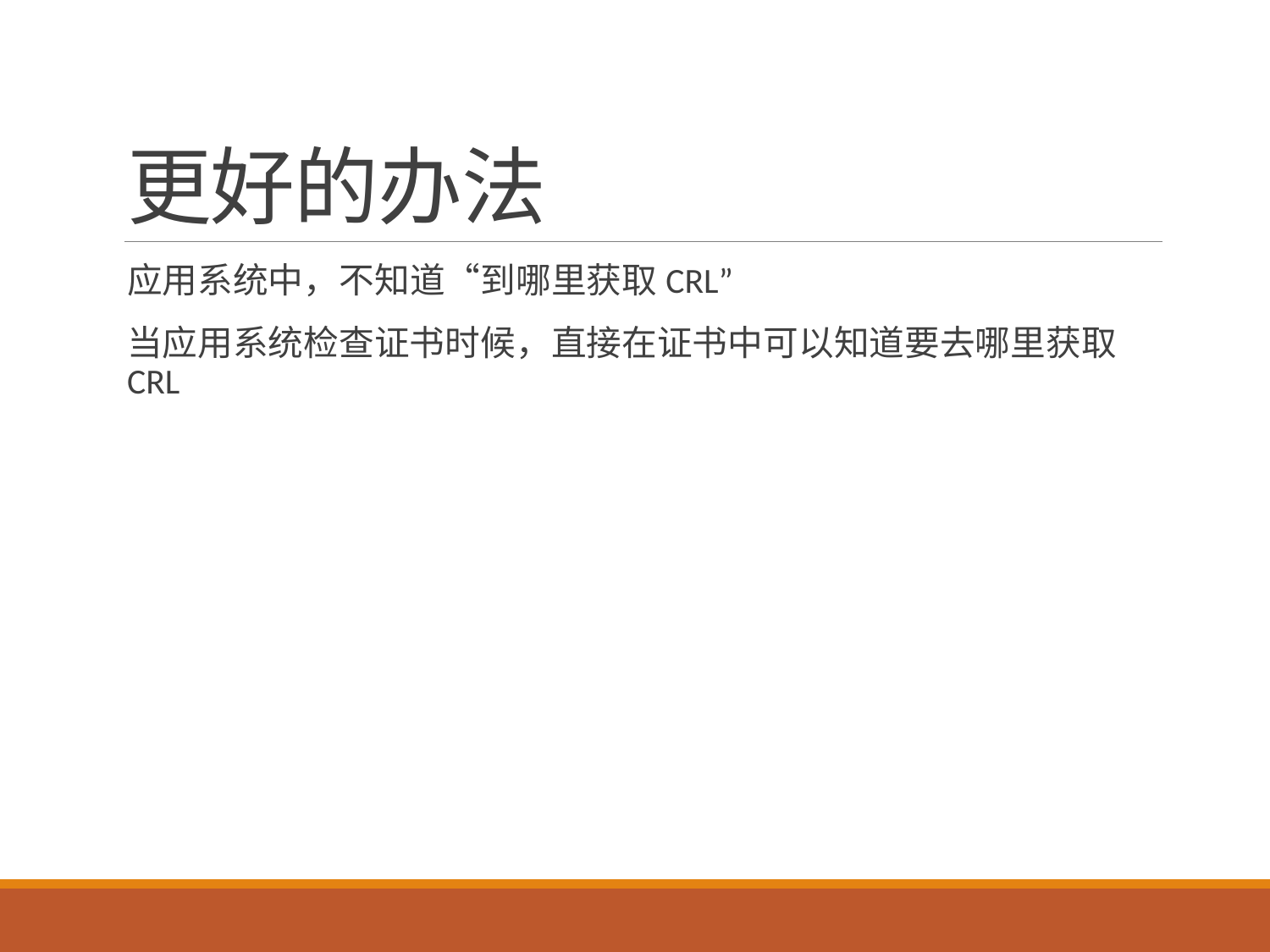

# 更好的办法
应用系统中，不知道“到哪里获取CRL”
当应用系统检查证书时候，直接在证书中可以知道要去哪里获取CRL
115